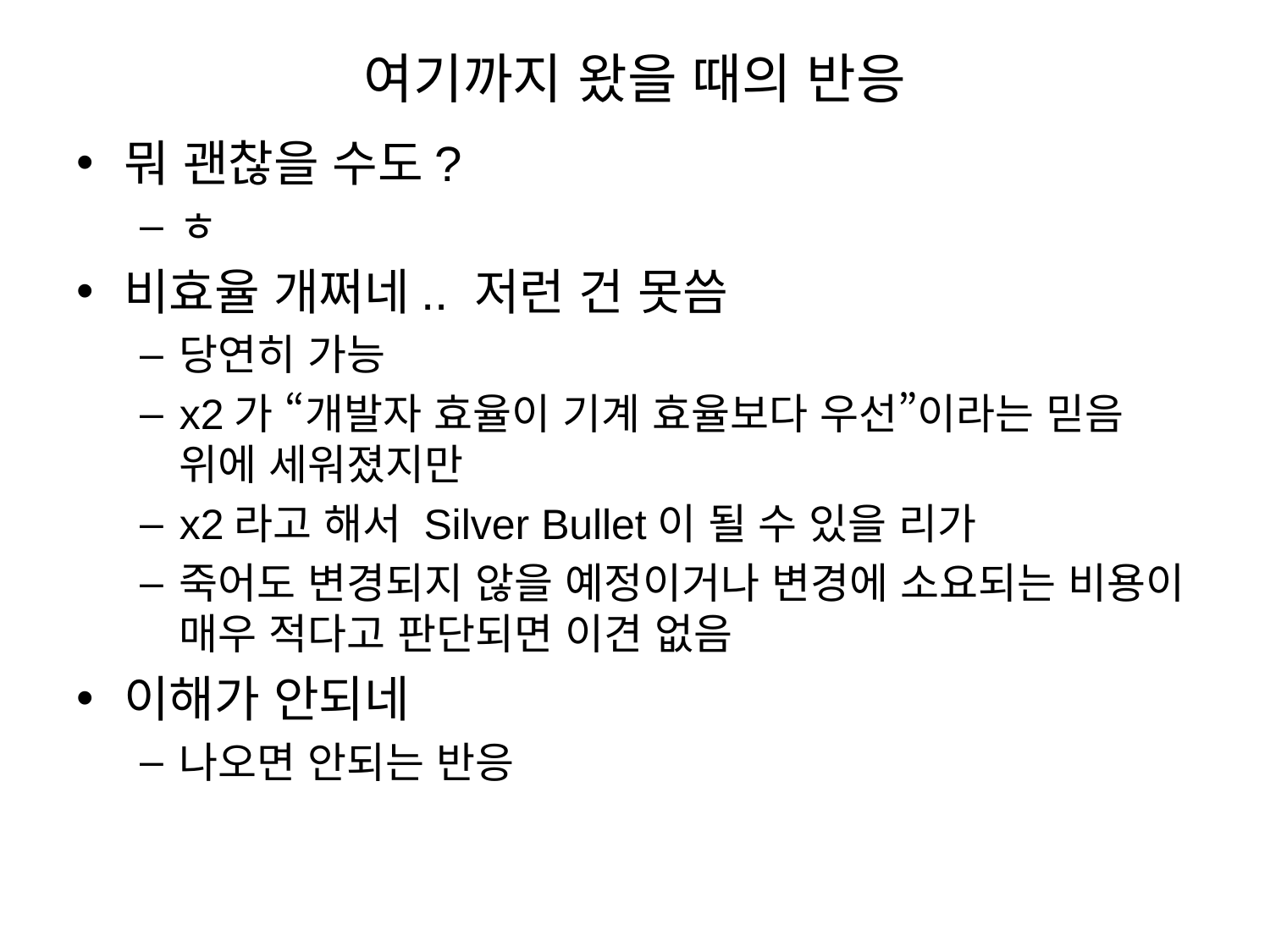

# 여기까지 왔을 때의 반응
뭐 괜찮을 수도?
ㅎ
비효율 개쩌네.. 저런 건 못씀
당연히 가능
x2가 “개발자 효율이 기계 효율보다 우선”이라는 믿음 위에 세워졌지만
x2라고 해서 Silver Bullet이 될 수 있을 리가
죽어도 변경되지 않을 예정이거나 변경에 소요되는 비용이 매우 적다고 판단되면 이견 없음
이해가 안되네
나오면 안되는 반응